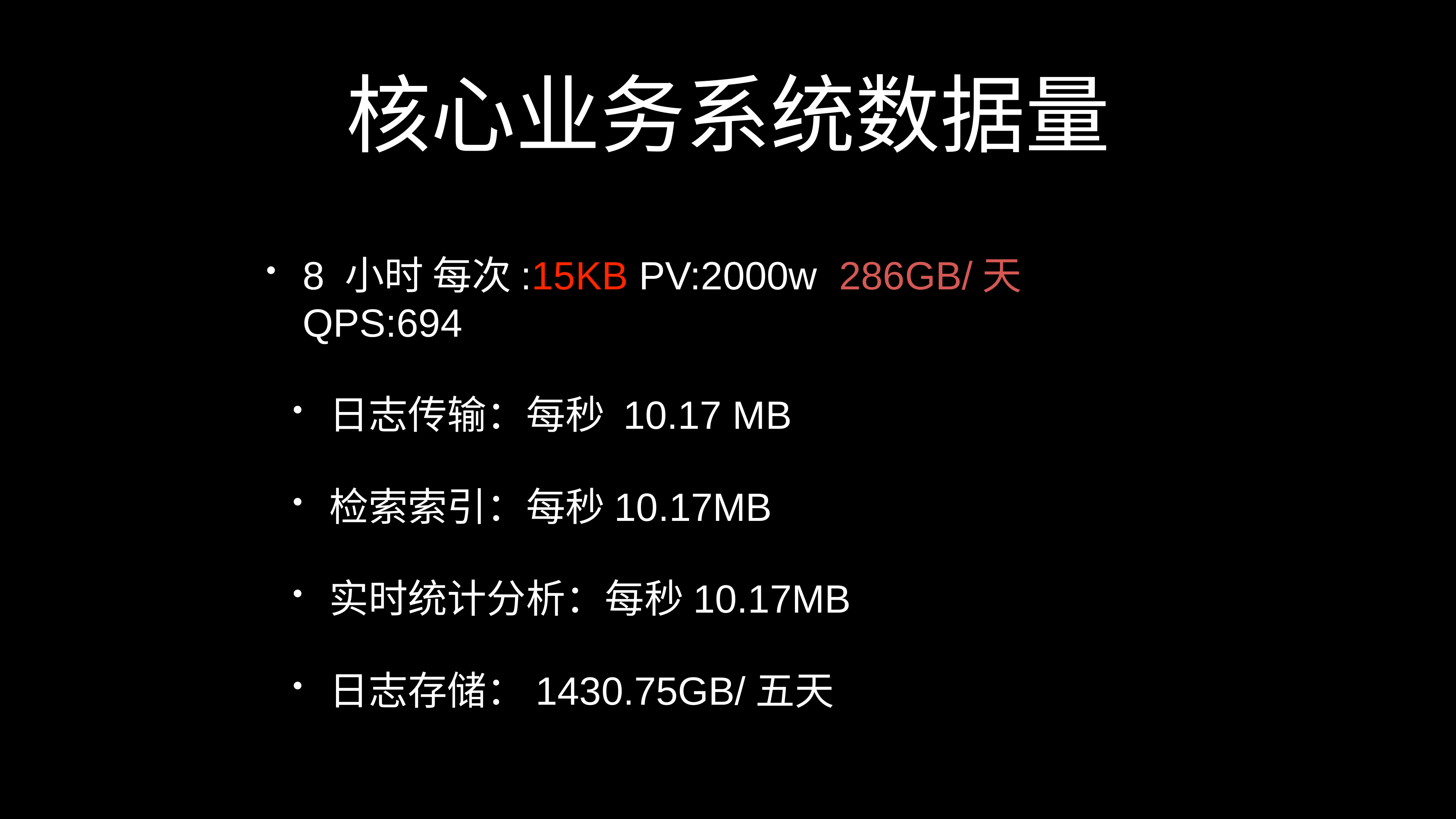

# 核心业务系统数据量
8 小时 每次:15KB PV:2000w  286GB/天 QPS:694
日志传输：每秒 10.17 MB
检索索引：每秒10.17MB
实时统计分析：每秒10.17MB
日志存储：1430.75GB/五天